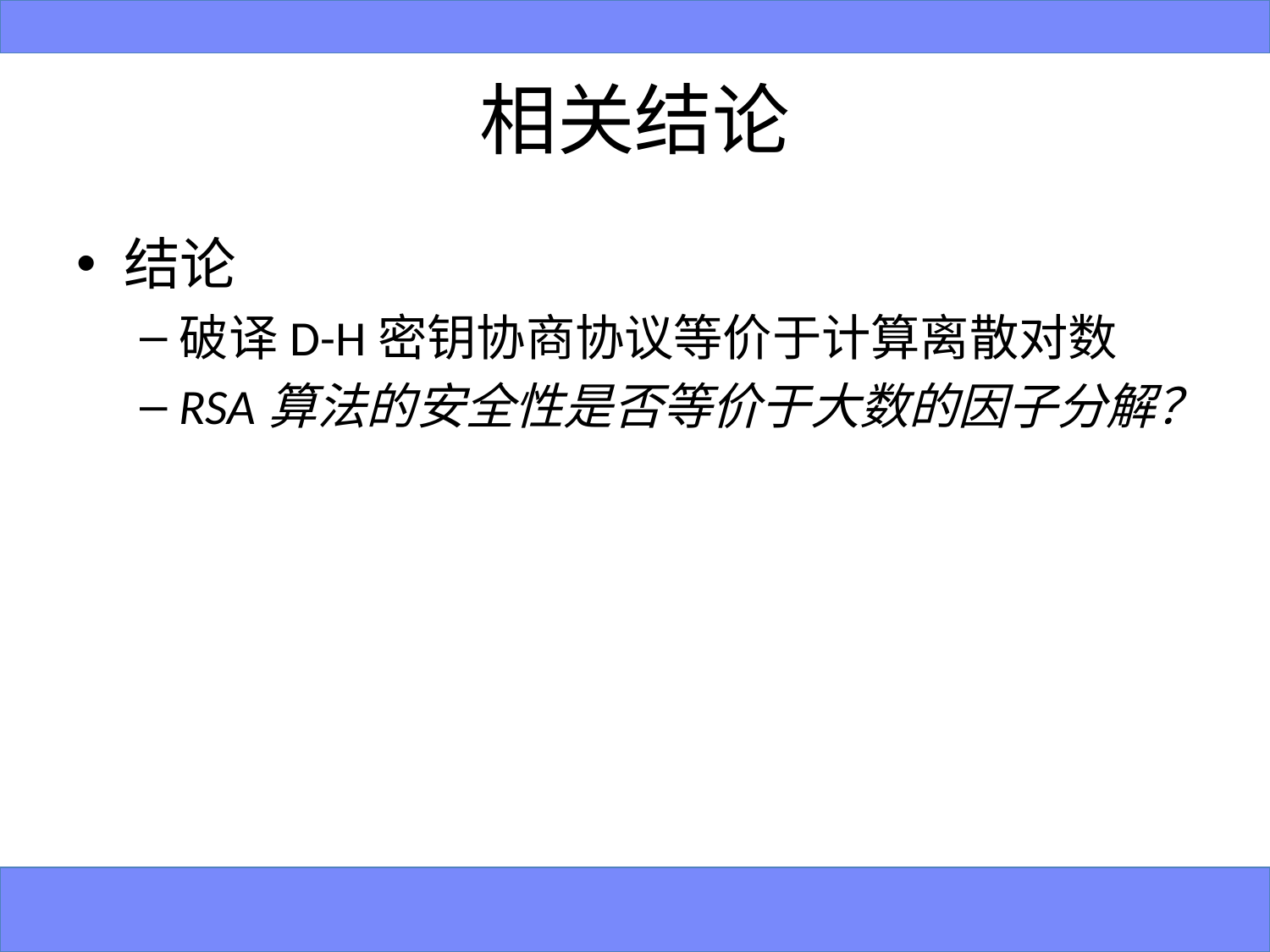

# 相关结论
结论
破译D-H密钥协商协议等价于计算离散对数
RSA算法的安全性是否等价于大数的因子分解？